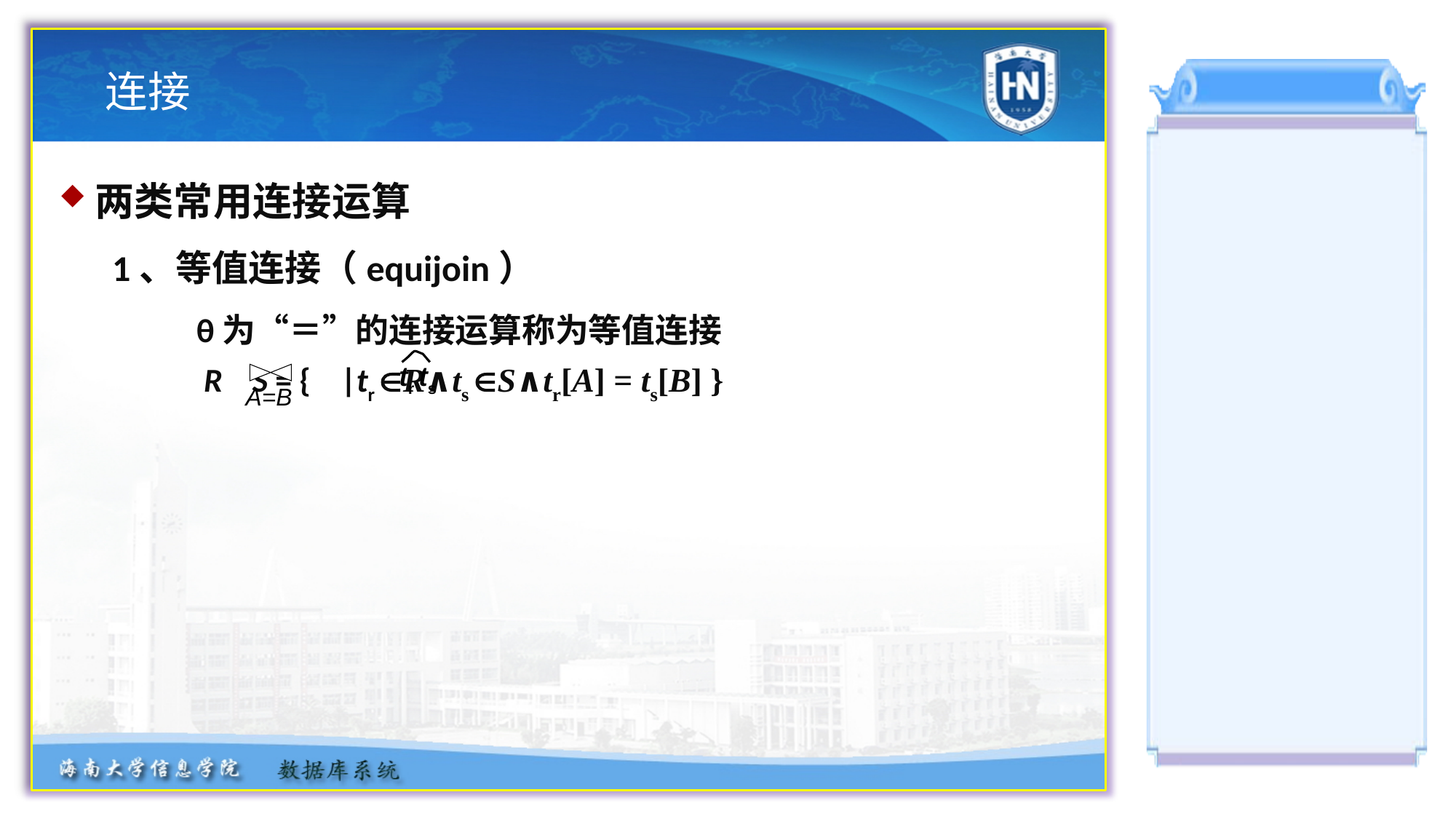

# 连接
两类常用连接运算
1、等值连接（equijoin）
θ为“＝”的连接运算称为等值连接
 R    S = {    |tr ∈R∧ts ∈S∧tr[A] = ts[B] }

tr ts

A=B